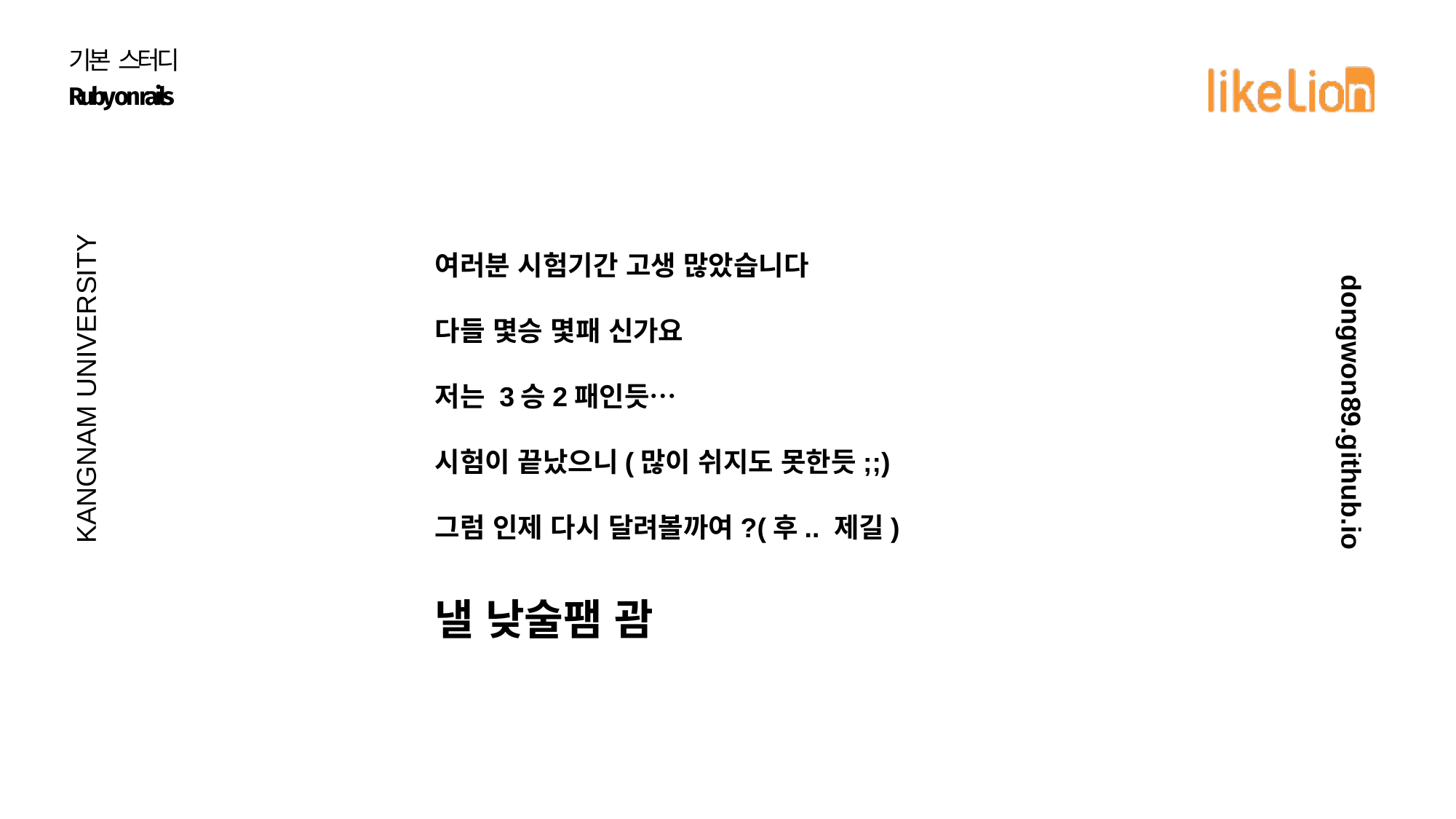

기본 스터디
Ruby on rails

KANGNAM UNIVERSITY
여러분 시험기간 고생 많았습니다

다들 몇승 몇패 신가요

저는 3승2패인듯…

시험이 끝났으니(많이 쉬지도 못한듯;;)

그럼 인제 다시 달려볼까여?(후.. 제길)

dongwon89.github.io
낼 낮술팸 괌